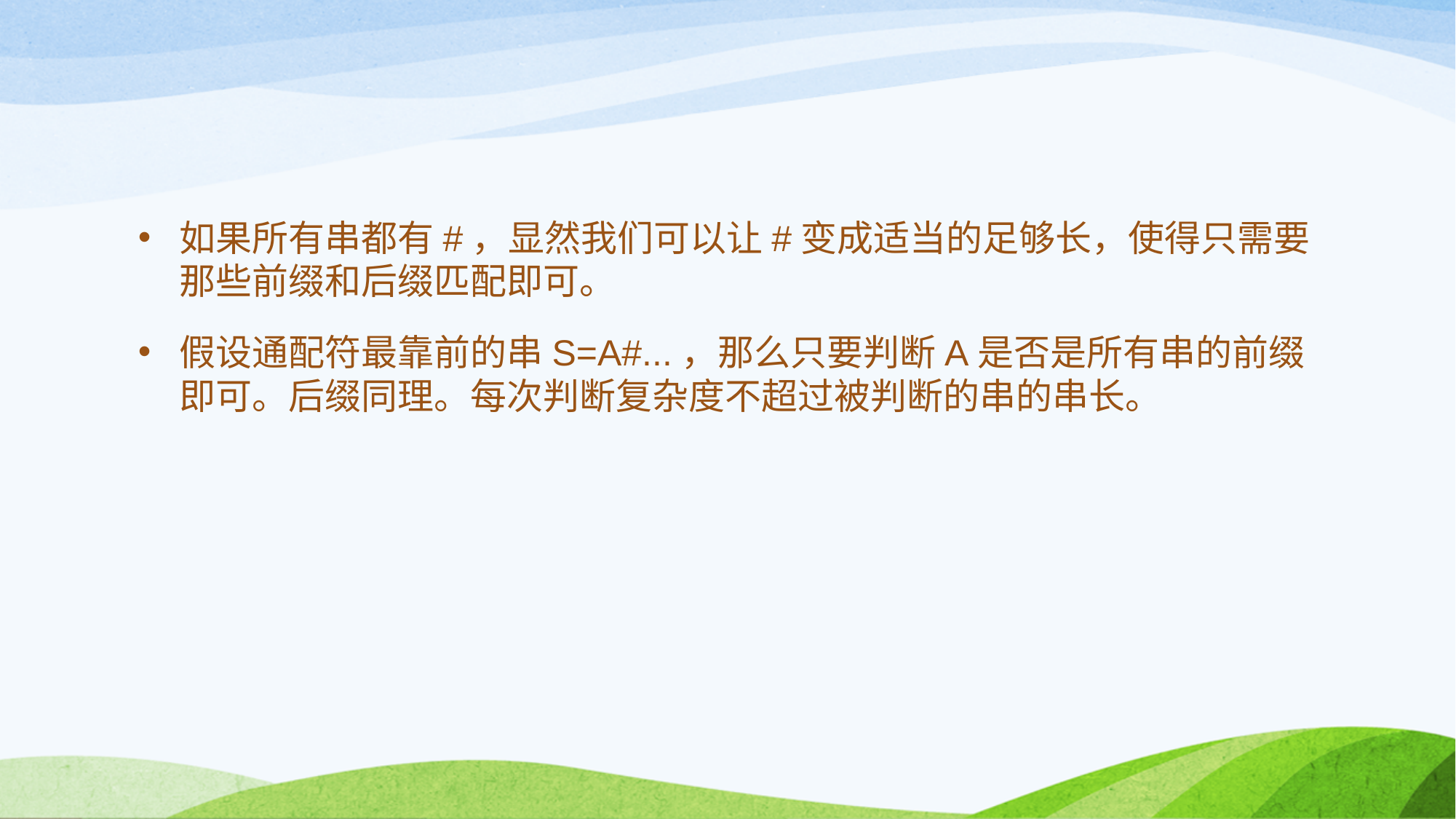

#
如果所有串都有#，显然我们可以让#变成适当的足够长，使得只需要那些前缀和后缀匹配即可。
假设通配符最靠前的串S=A#...，那么只要判断A是否是所有串的前缀即可。后缀同理。每次判断复杂度不超过被判断的串的串长。